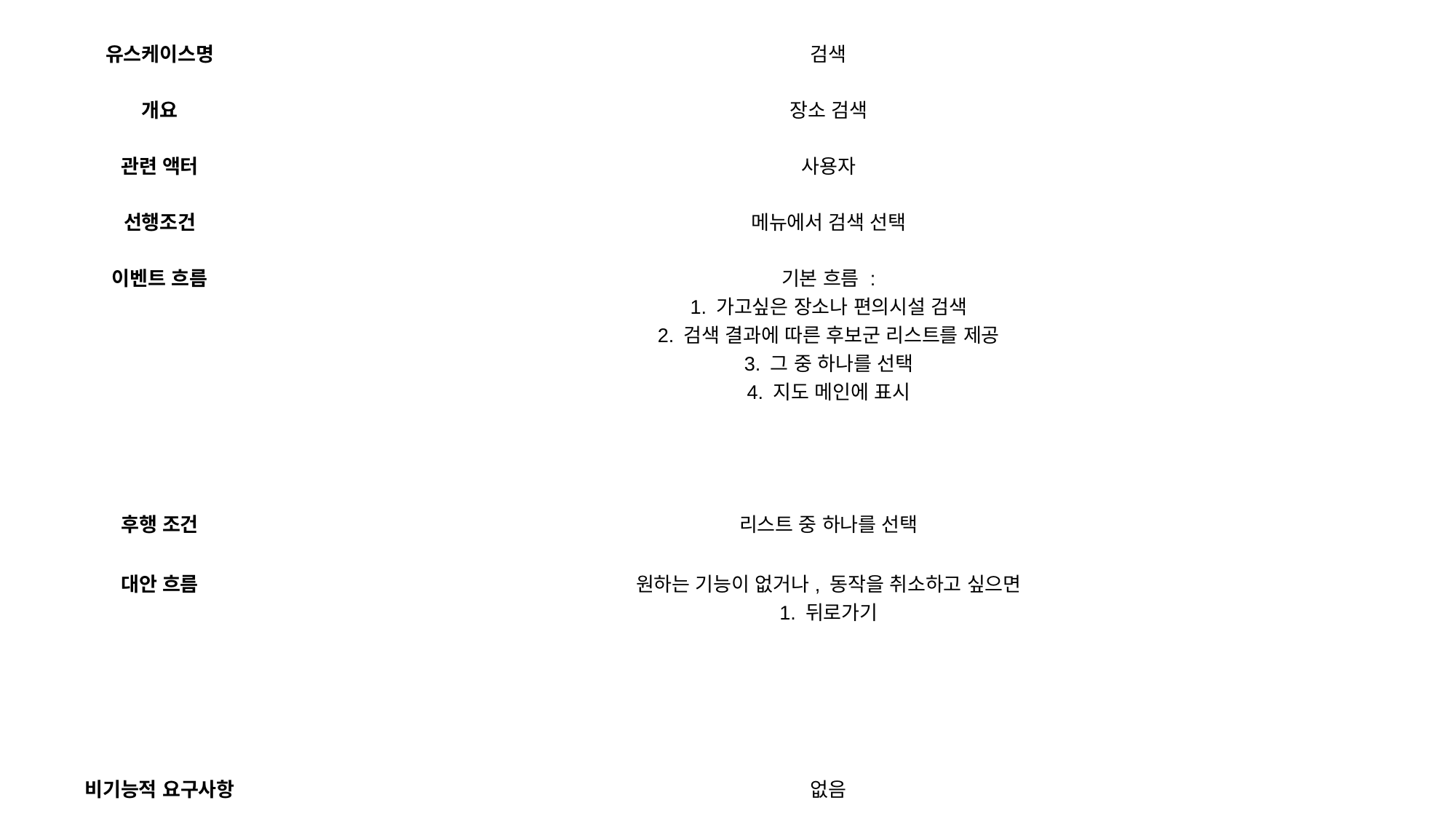

| 유스케이스명 | 검색 |
| --- | --- |
| 개요 | 장소 검색 |
| 관련 액터 | 사용자 |
| 선행조건 | 메뉴에서 검색 선택 |
| 이벤트 흐름 | 기본 흐름 : 1. 가고싶은 장소나 편의시설 검색 2. 검색 결과에 따른 후보군 리스트를 제공 3. 그 중 하나를 선택 4. 지도 메인에 표시 |
| 후행 조건 | 리스트 중 하나를 선택 |
| 대안 흐름 | 원하는 기능이 없거나, 동작을 취소하고 싶으면 1. 뒤로가기 |
| 비기능적 요구사항 | 없음 |